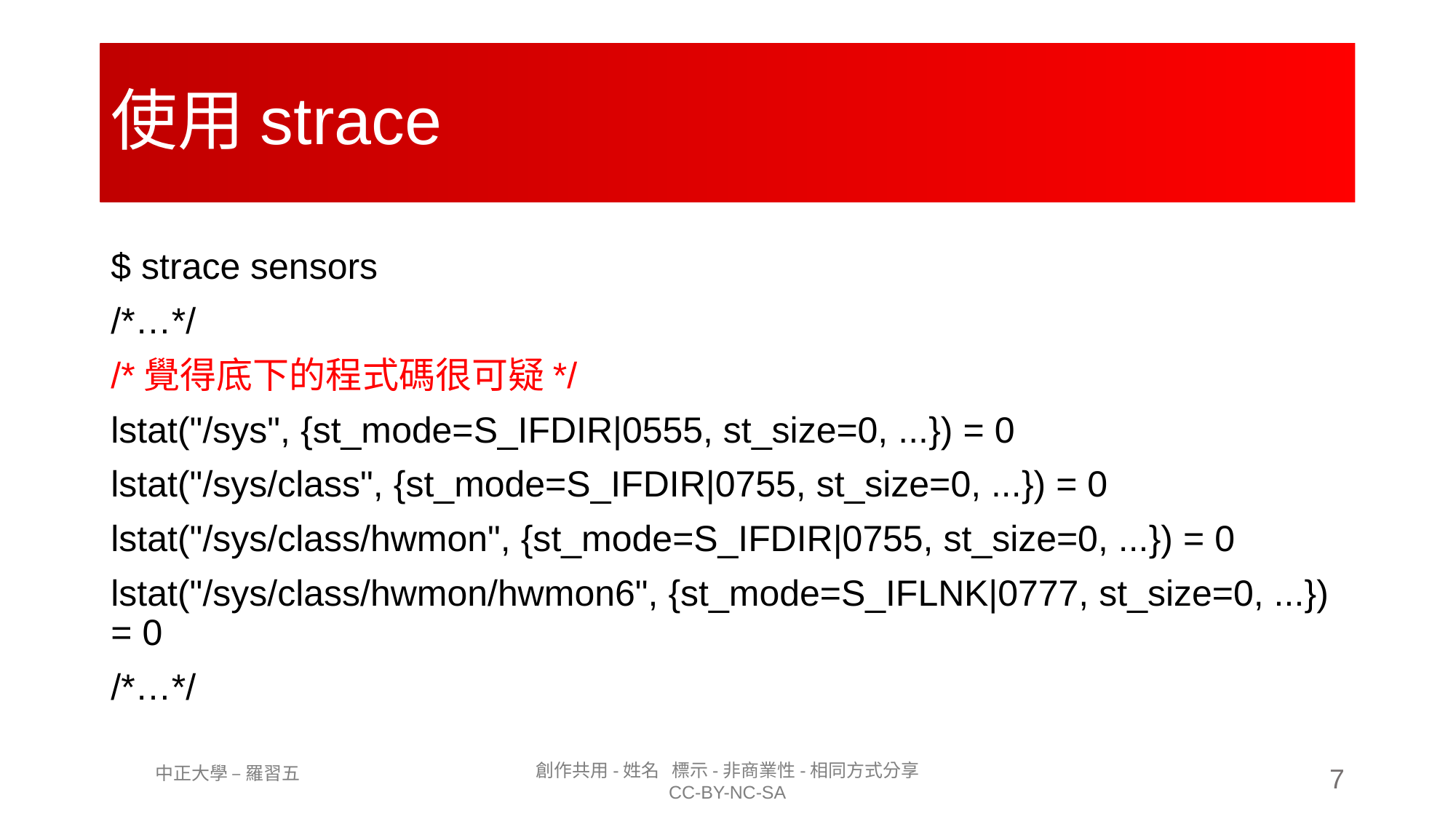

# 使用strace
$ strace sensors
/*…*/
/*覺得底下的程式碼很可疑*/
lstat("/sys", {st_mode=S_IFDIR|0555, st_size=0, ...}) = 0
lstat("/sys/class", {st_mode=S_IFDIR|0755, st_size=0, ...}) = 0
lstat("/sys/class/hwmon", {st_mode=S_IFDIR|0755, st_size=0, ...}) = 0
lstat("/sys/class/hwmon/hwmon6", {st_mode=S_IFLNK|0777, st_size=0, ...}) = 0
/*…*/